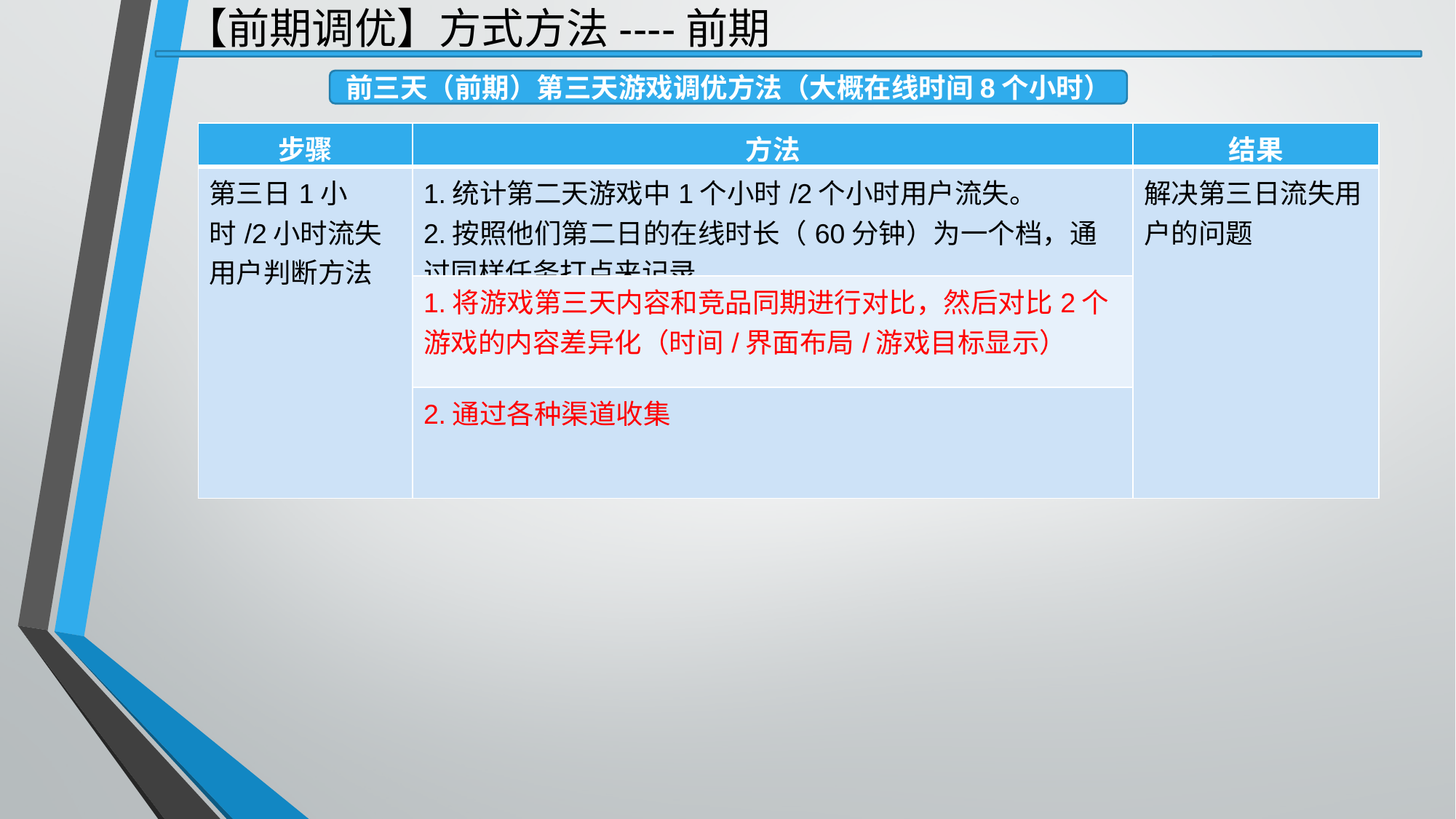

【前期调优】方式方法----前期

前三天（前期）第三天游戏调优方法（大概在线时间8个小时）
| 步骤 | 方法 | 结果 |
| --- | --- | --- |
| 第三日1小时/2小时流失用户判断方法 | 1.统计第二天游戏中1个小时/2个小时用户流失。 2.按照他们第二日的在线时长（60分钟）为一个档，通过同样任务打点来记录。 | 解决第三日流失用户的问题 |
|  | 1.将游戏第三天内容和竞品同期进行对比，然后对比2个游戏的内容差异化（时间/界面布局/游戏目标显示） |  |
|  | 2.通过各种渠道收集 |  |